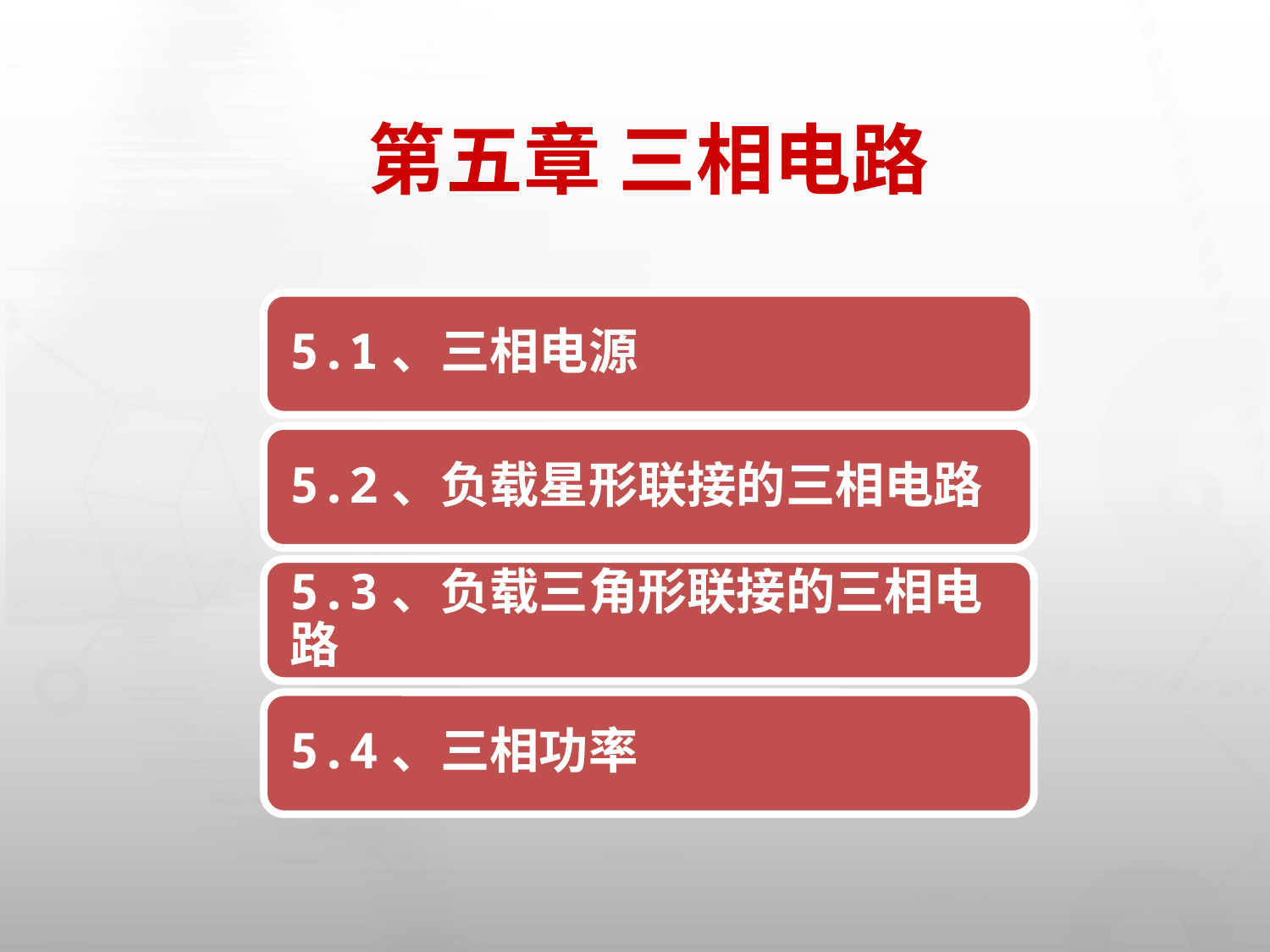

# 第五章 三相电路
5.1、三相电源
5.2、负载星形联接的三相电路
5.3、负载三角形联接的三相电路
5.4、三相功率